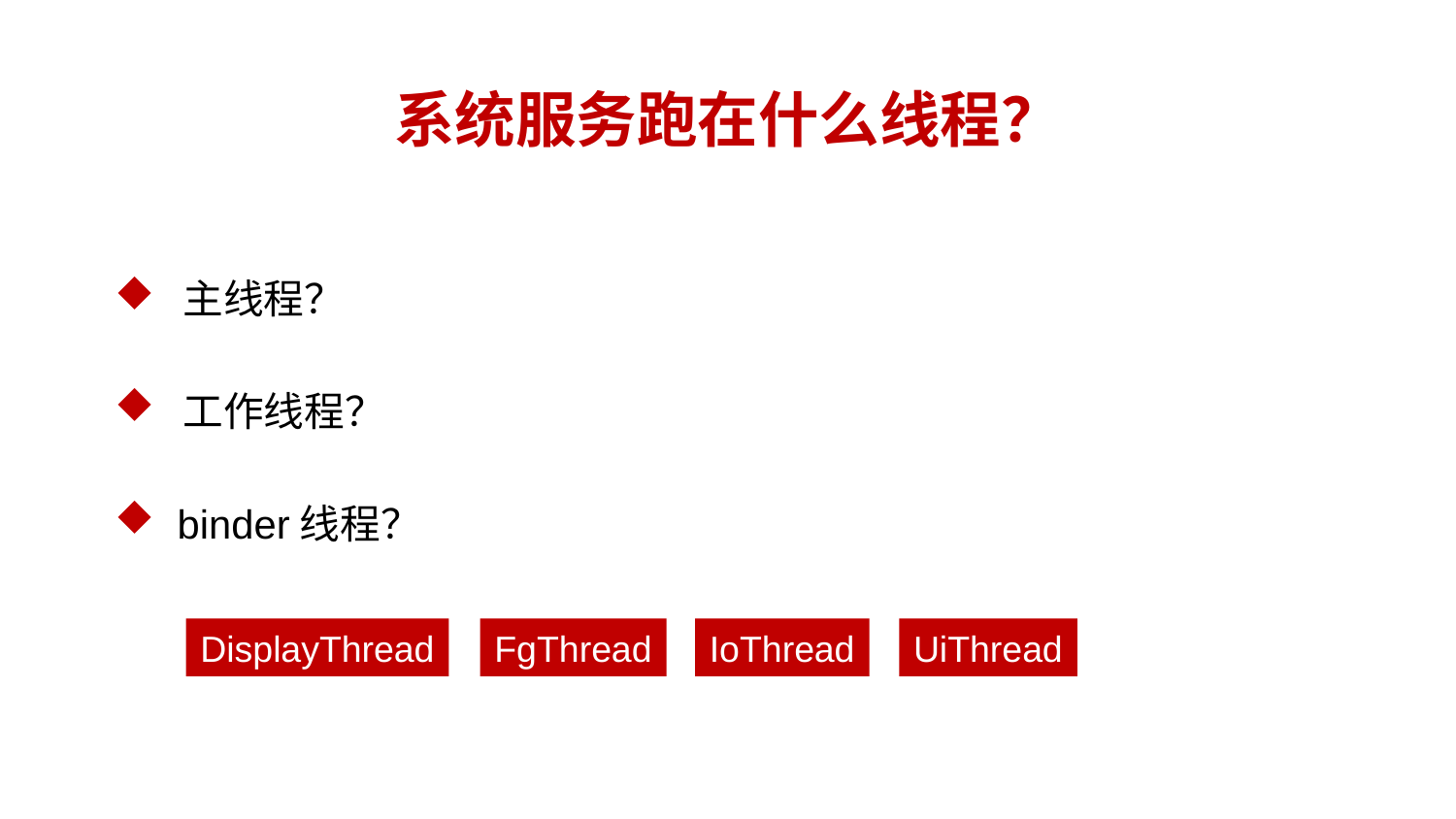

# 系统服务跑在什么线程？
  主线程？
  工作线程？
  binder线程？
DisplayThread
FgThread
IoThread
UiThread